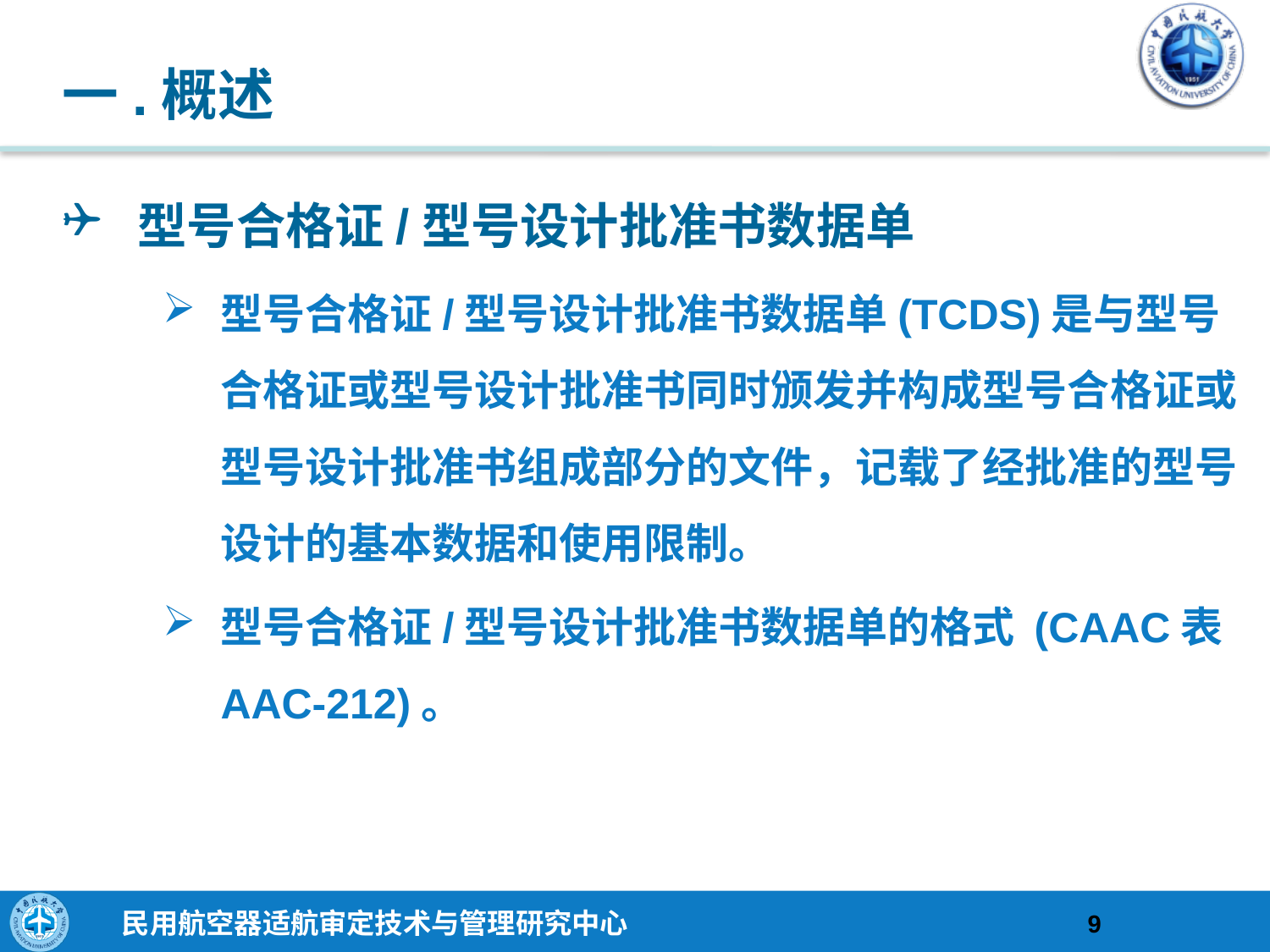

# 一.概述
型号合格证/型号设计批准书数据单
型号合格证/型号设计批准书数据单(TCDS)是与型号合格证或型号设计批准书同时颁发并构成型号合格证或型号设计批准书组成部分的文件，记载了经批准的型号设计的基本数据和使用限制。
型号合格证/型号设计批准书数据单的格式 (CAAC表AAC-212)。